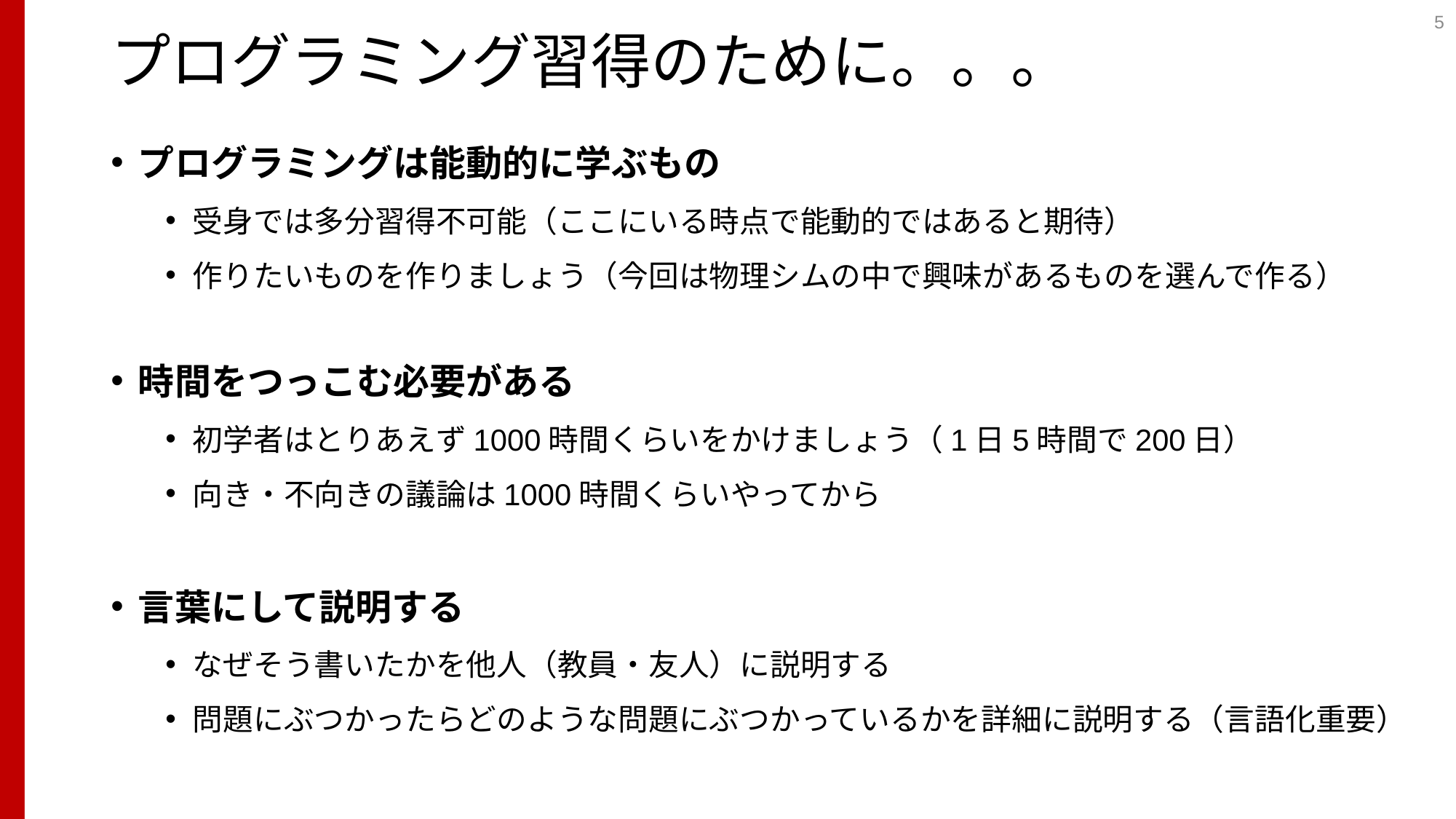

5
# プログラミング習得のために。。。
プログラミングは能動的に学ぶもの
受身では多分習得不可能（ここにいる時点で能動的ではあると期待）
作りたいものを作りましょう（今回は物理シムの中で興味があるものを選んで作る）

時間をつっこむ必要がある
初学者はとりあえず1000時間くらいをかけましょう（1日5時間で200日）
向き・不向きの議論は1000時間くらいやってから

言葉にして説明する
なぜそう書いたかを他人（教員・友人）に説明する
問題にぶつかったらどのような問題にぶつかっているかを詳細に説明する（言語化重要）